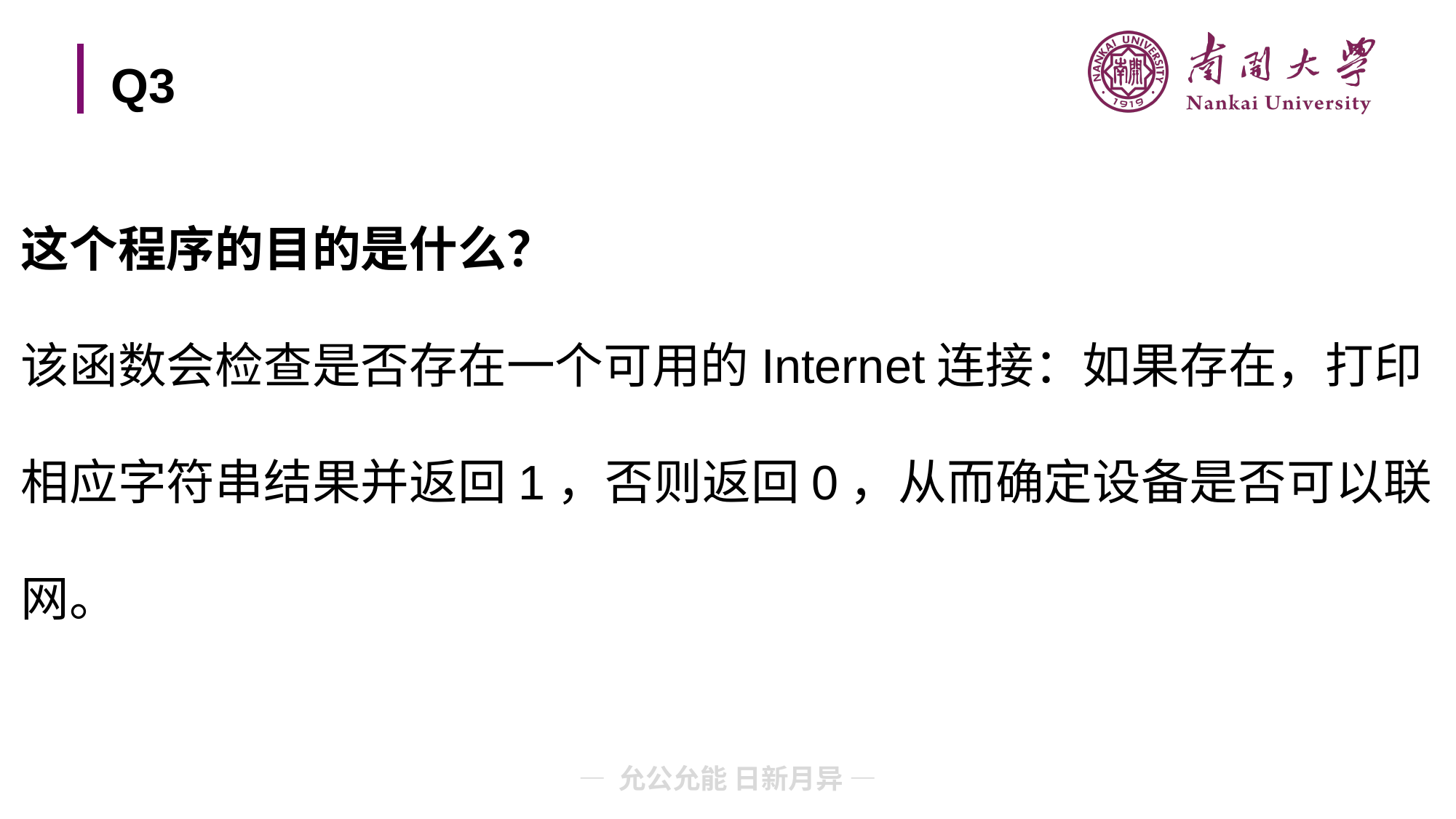

# Q3
这个程序的目的是什么？
该函数会检查是否存在一个可用的Internet连接：如果存在，打印相应字符串结果并返回1，否则返回0，从而确定设备是否可以联网。